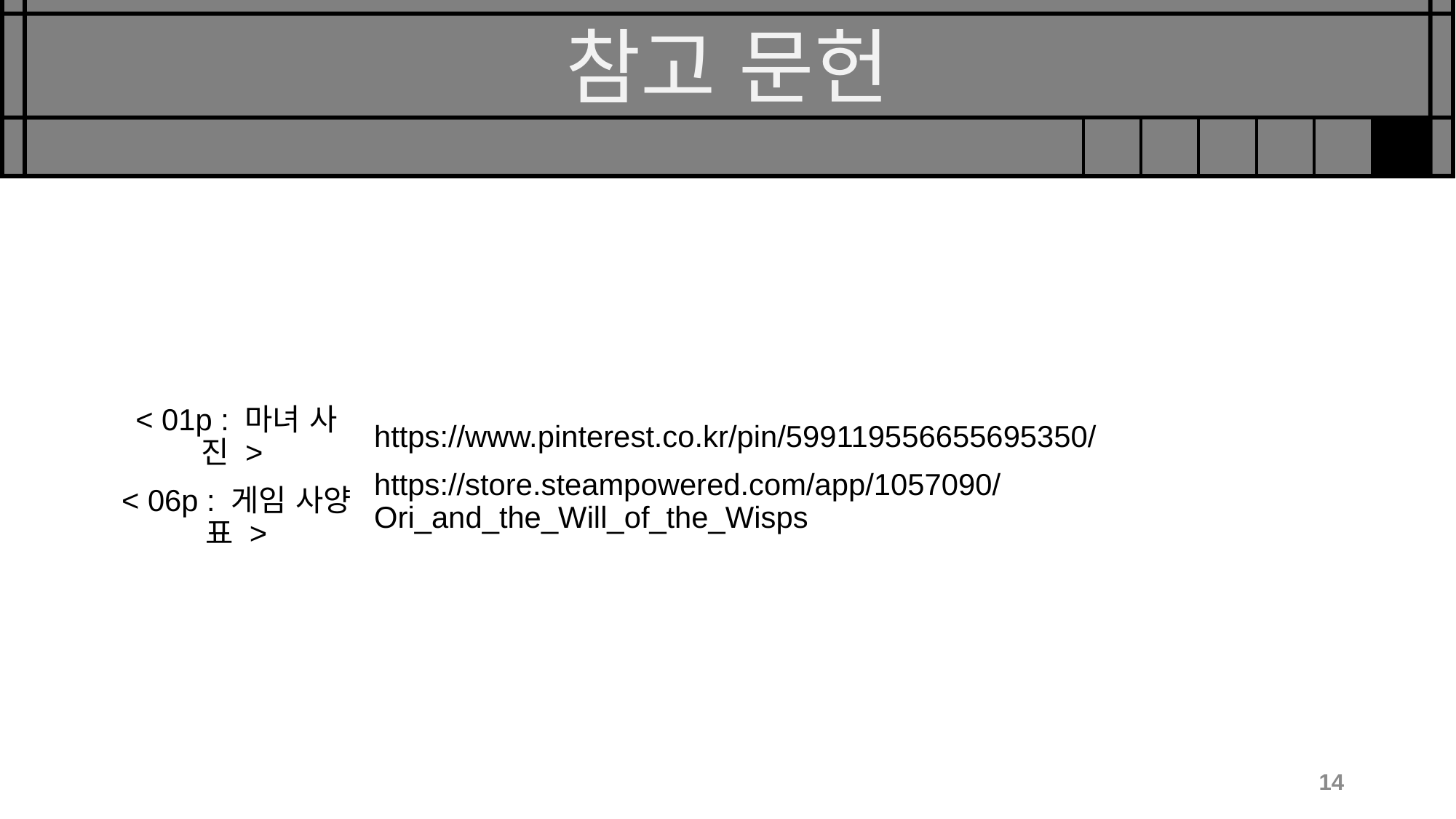

# 참고 문헌
|  |  |  |  |  |  |
| --- | --- | --- | --- | --- | --- |
< 01p : 마녀 사진 >
< 06p : 게임 사양 표 >
https://www.pinterest.co.kr/pin/599119556655695350/
https://store.steampowered.com/app/1057090/Ori_and_the_Will_of_the_Wisps
14